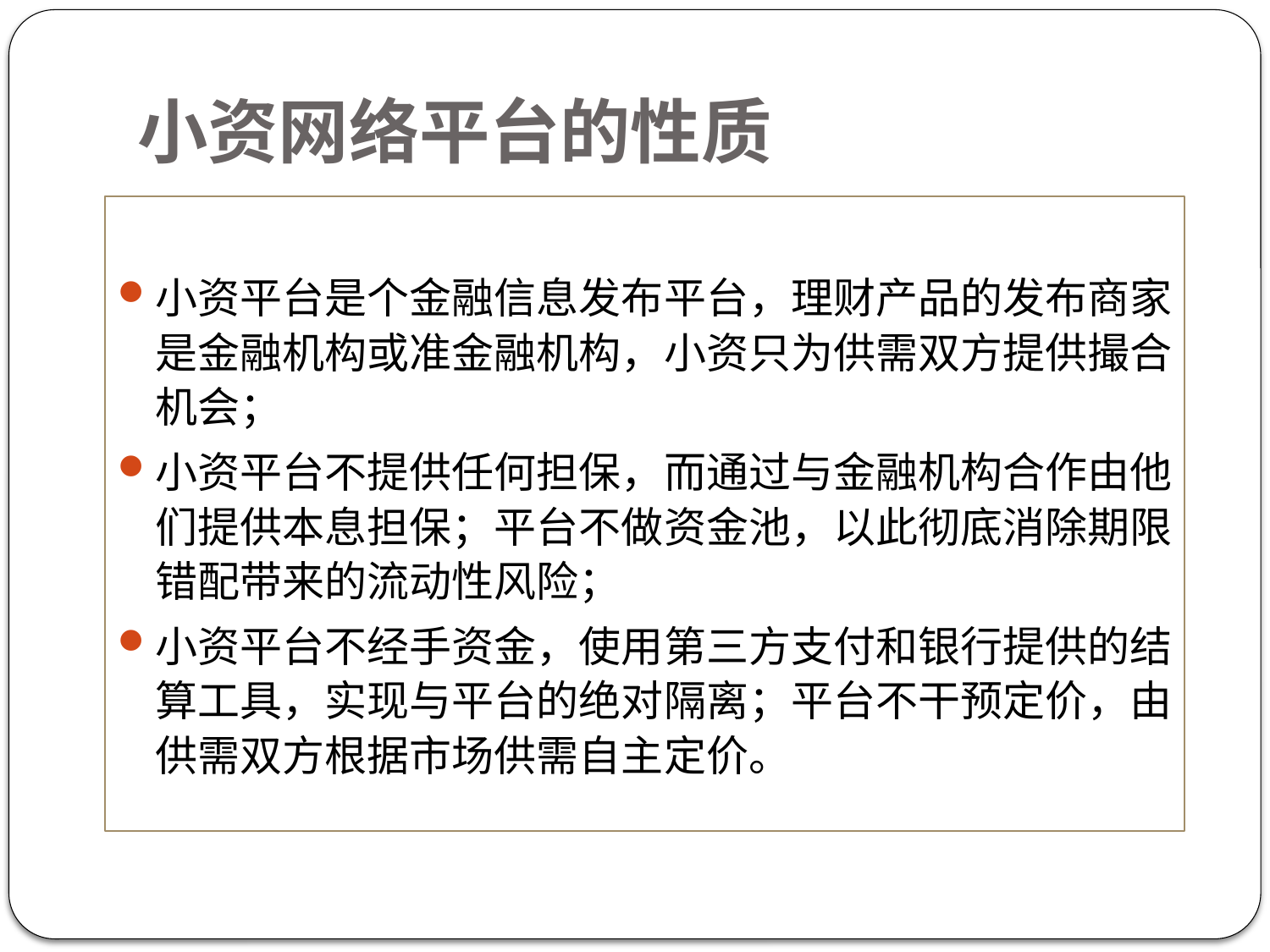

# 小资网络平台的性质

小资平台是个金融信息发布平台，理财产品的发布商家是金融机构或准金融机构，小资只为供需双方提供撮合机会；
小资平台不提供任何担保，而通过与金融机构合作由他们提供本息担保；平台不做资金池，以此彻底消除期限错配带来的流动性风险；
小资平台不经手资金，使用第三方支付和银行提供的结算工具，实现与平台的绝对隔离；平台不干预定价，由供需双方根据市场供需自主定价。